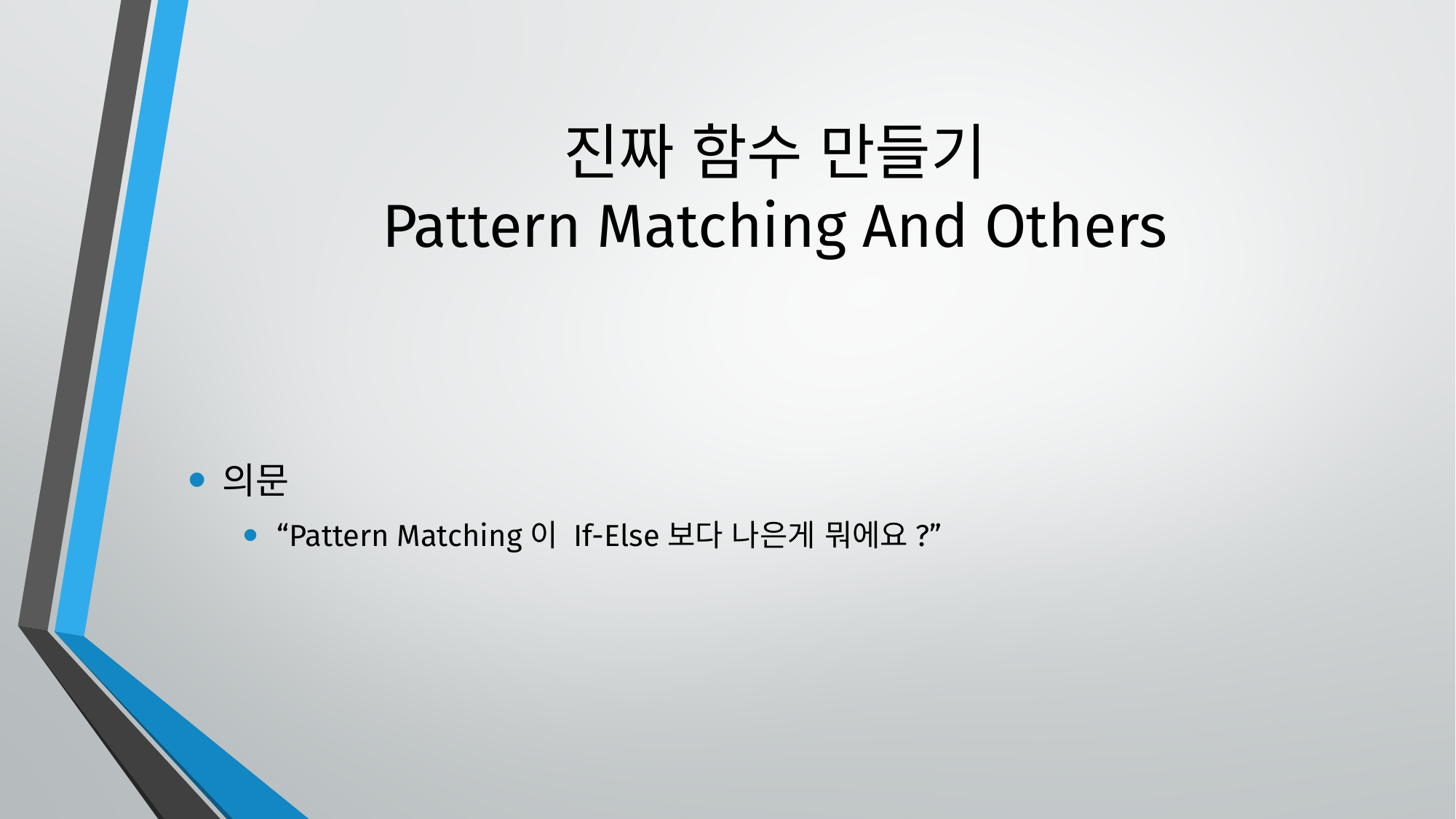

# 진짜 함수 만들기 Pattern Matching And Others
의문
“Pattern Matching이 If-Else보다 나은게 뭐에요?”